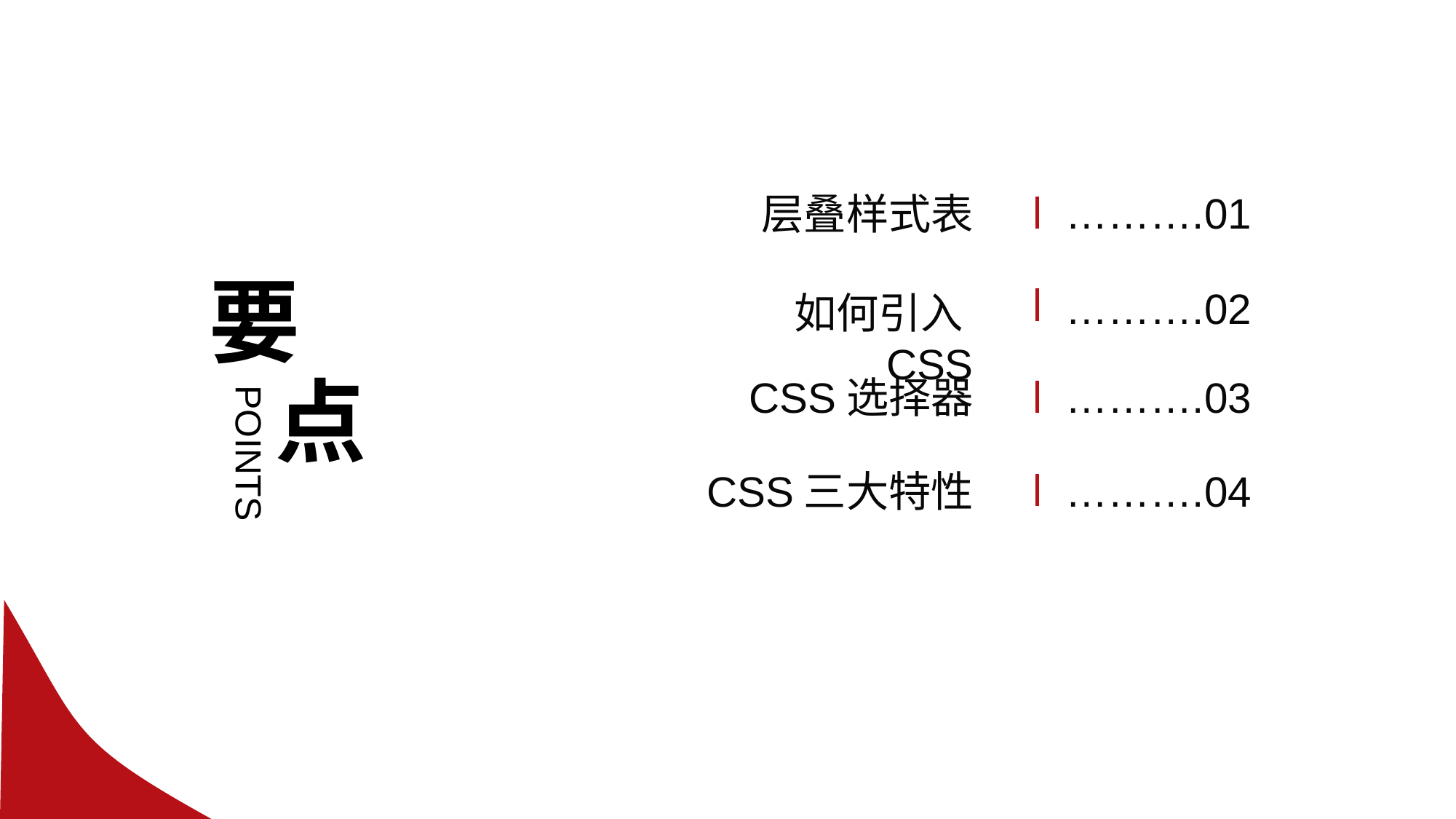

……….01
层叠样式表
要
……….02
如何引入CSS
点
CSS选择器
……….03
POINTS
CSS三大特性
……….04